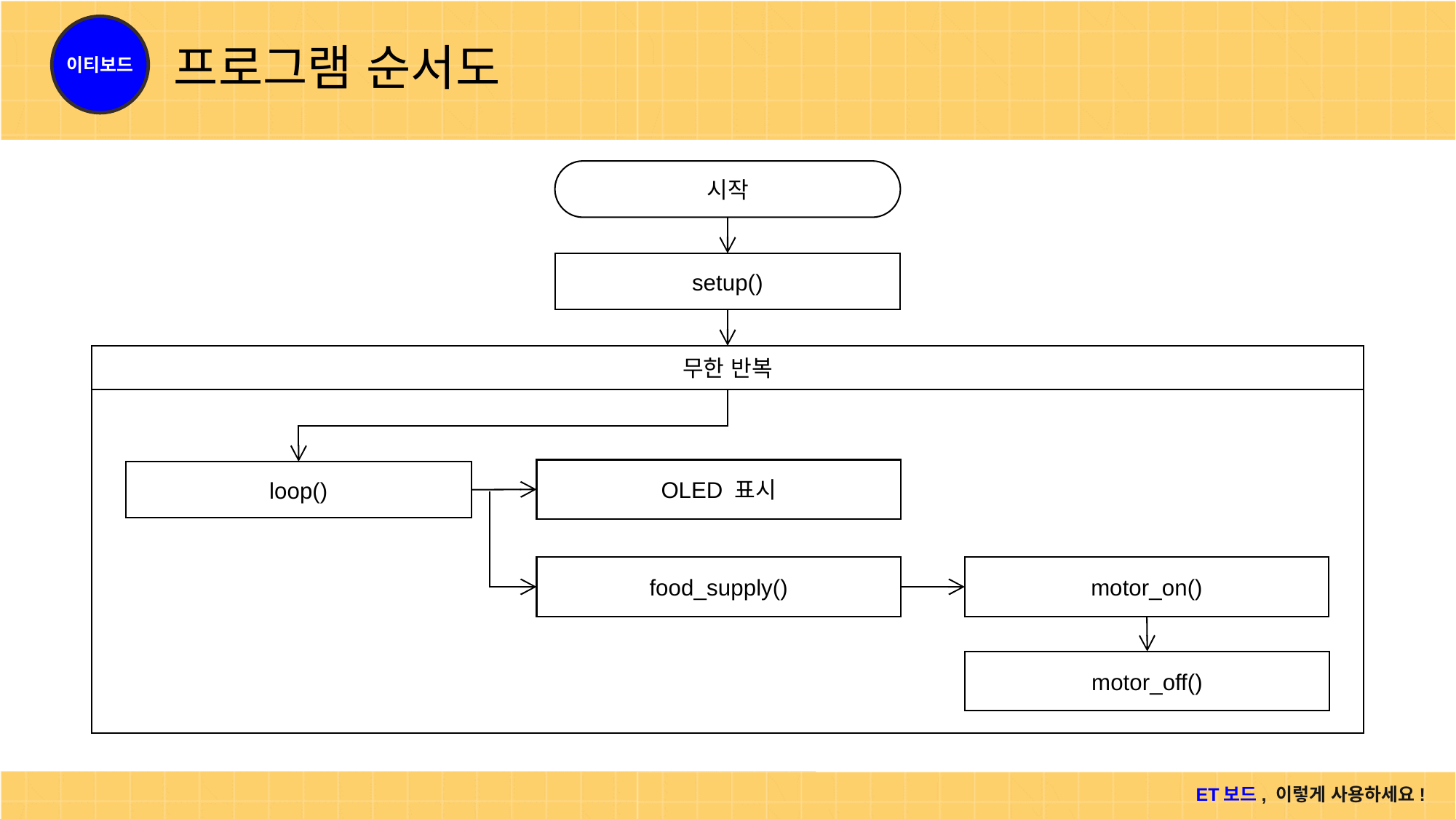

# 프로그램 순서도
시작
setup()

무한 반복
OLED 표시
loop()
food_supply()
motor_on()
motor_off()